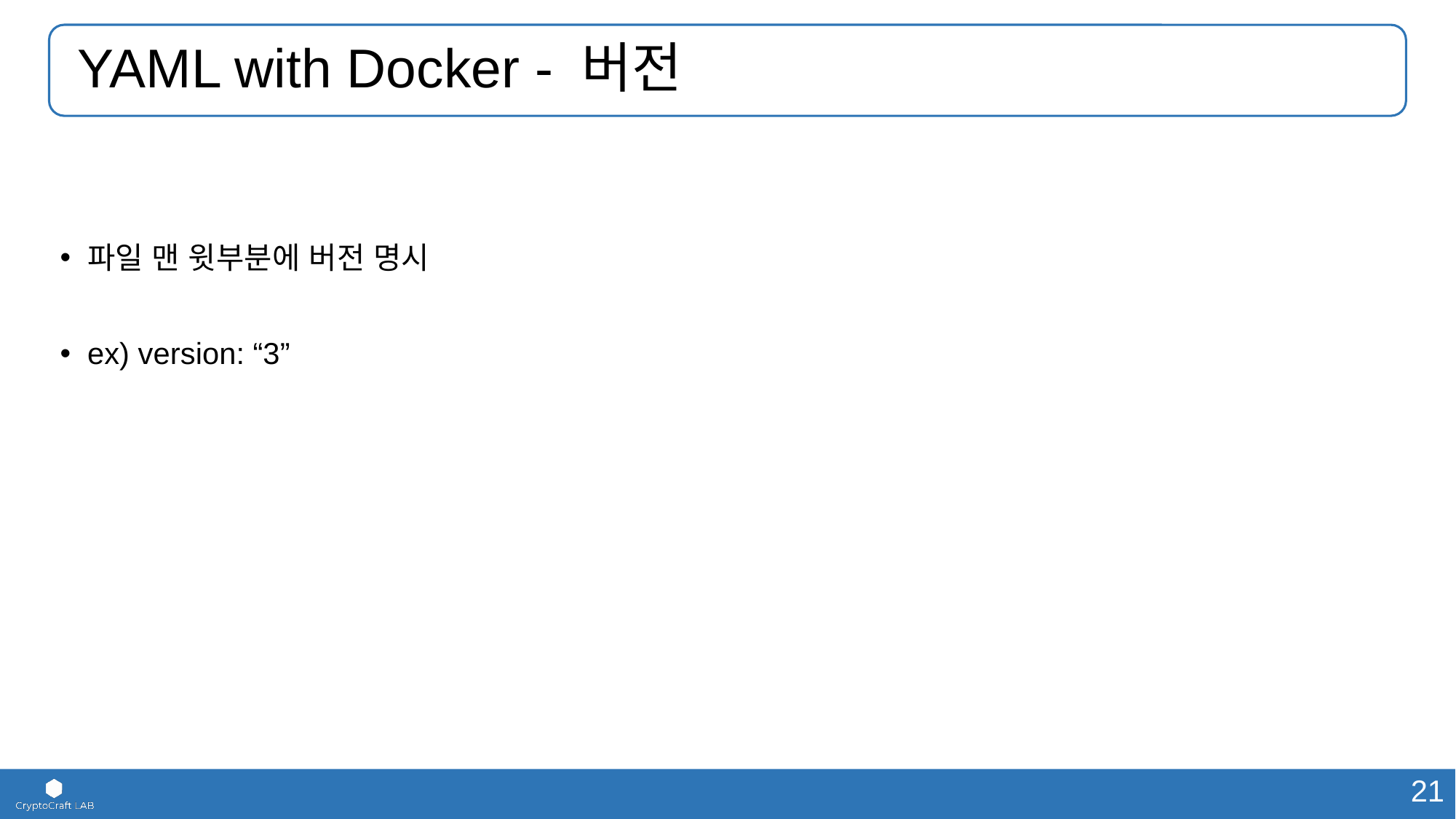

# YAML with Docker - 버전

파일 맨 윗부분에 버전 명시

ex) version: “3”